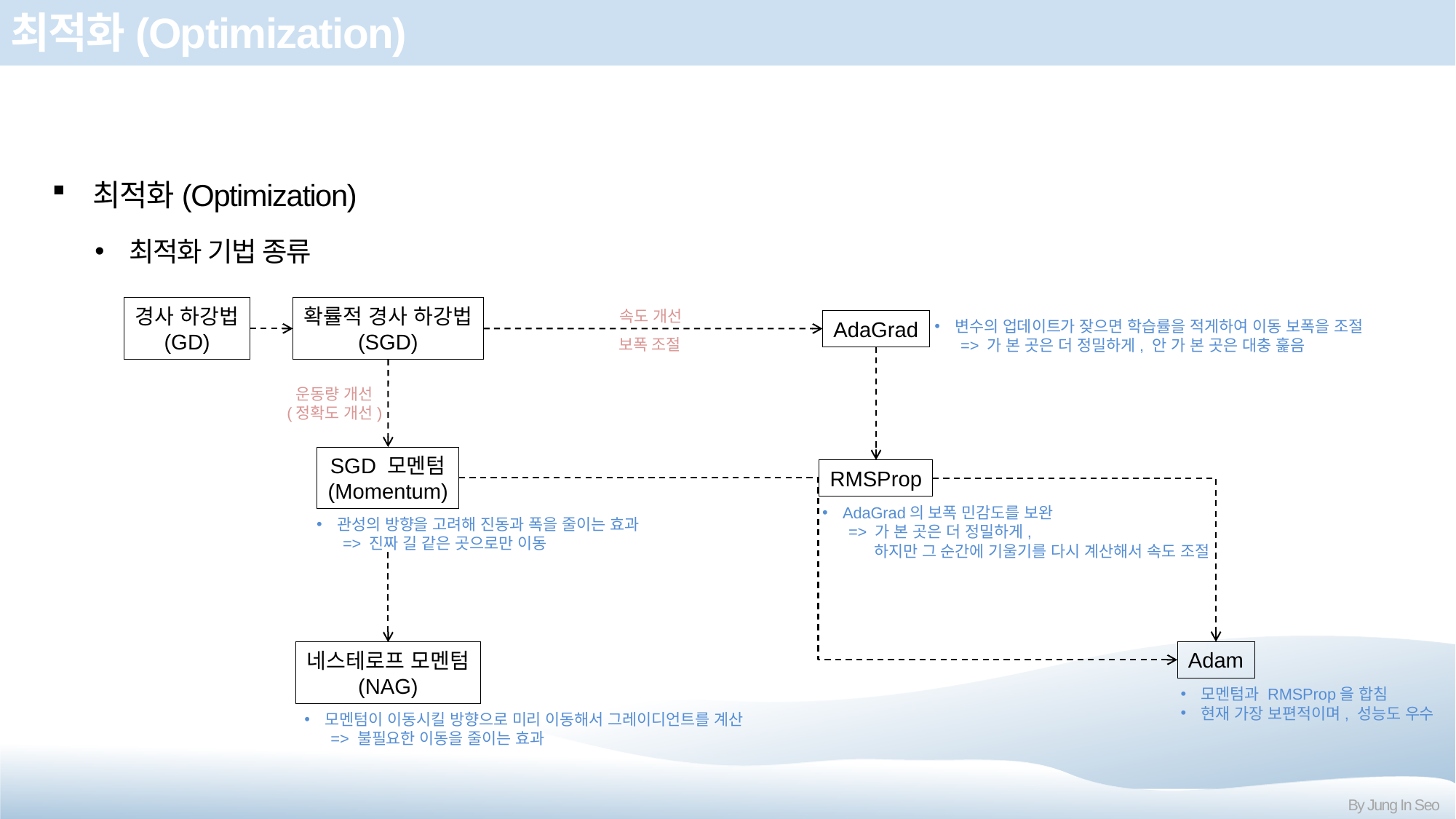

# 최적화(Optimization)
최적화(Optimization)
최적화 기법 종류
경사 하강법
(GD)
확률적 경사 하강법
(SGD)
속도 개선
AdaGrad
변수의 업데이트가 잦으면 학습률을 적게하여 이동 보폭을 조절
      => 가 본 곳은 더 정밀하게, 안 가 본 곳은 대충 훑음
보폭 조절
운동량 개선
(정확도 개선)
SGD 모멘텀
(Momentum)
RMSProp
AdaGrad의 보폭 민감도를 보완
      => 가 본 곳은 더 정밀하게,
           하지만 그 순간에 기울기를 다시 계산해서 속도 조절
관성의 방향을 고려해 진동과 폭을 줄이는 효과
      => 진짜 길 같은 곳으로만 이동
Adam
네스테로프 모멘텀
(NAG)
모멘텀과 RMSProp을 합침
현재 가장 보편적이며, 성능도 우수
모멘텀이 이동시킬 방향으로 미리 이동해서 그레이디언트를 계산
      => 불필요한 이동을 줄이는 효과